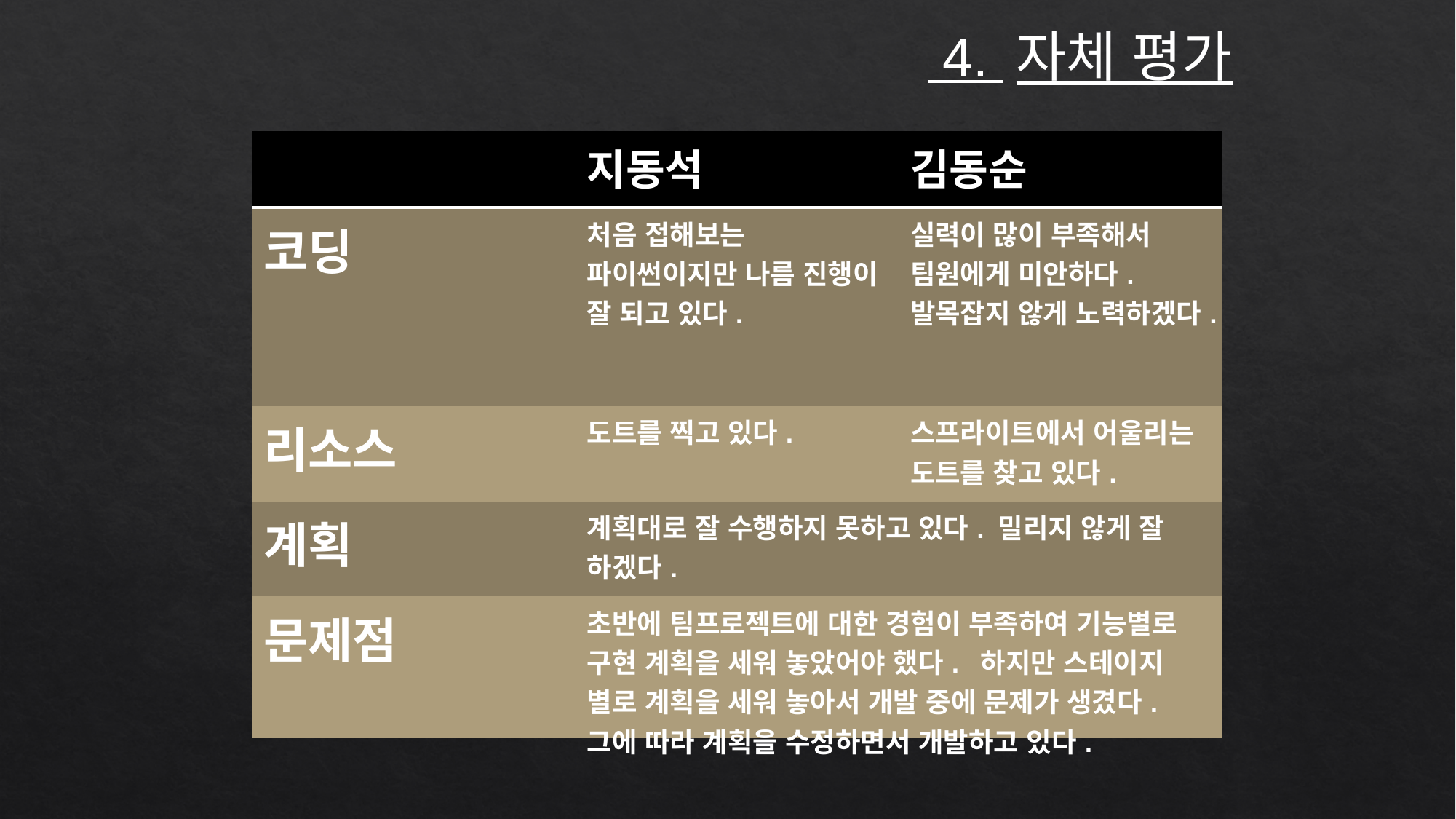

4. 자체 평가
|  | 지동석 | 김동순 |
| --- | --- | --- |
| 코딩 | 처음 접해보는 파이썬이지만 나름 진행이 잘 되고 있다. | 실력이 많이 부족해서 팀원에게 미안하다. 발목잡지 않게 노력하겠다. |
| 리소스 | 도트를 찍고 있다. | 스프라이트에서 어울리는 도트를 찾고 있다. |
| 계획 | 계획대로 잘 수행하지 못하고 있다. 밀리지 않게 잘 하겠다. |  |
| 문제점 | 초반에 팀프로젝트에 대한 경험이 부족하여 기능별로 구현 계획을 세워 놓았어야 했다. 하지만 스테이지 별로 계획을 세워 놓아서 개발 중에 문제가 생겼다. 그에 따라 계획을 수정하면서 개발하고 있다. |  |